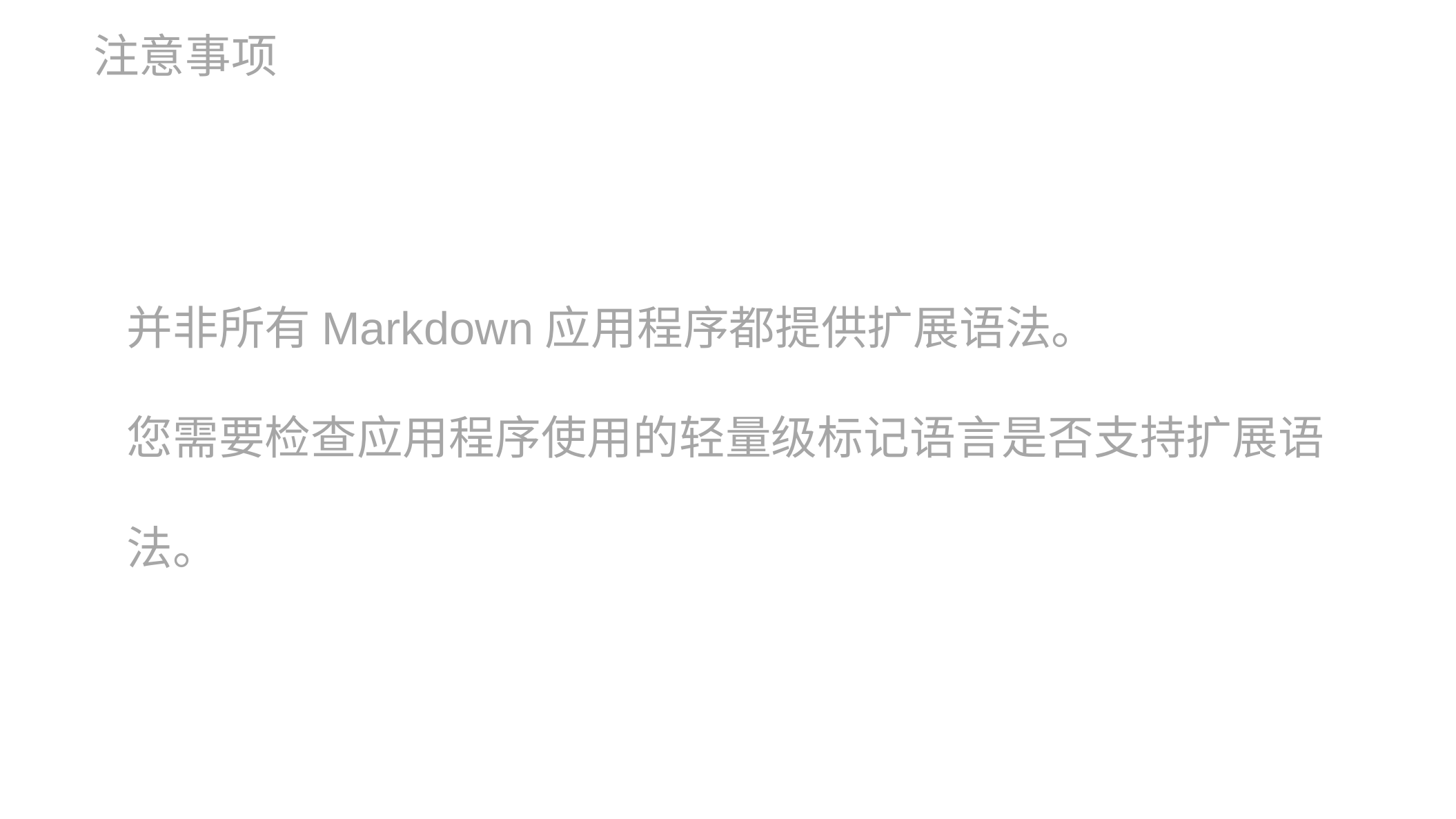

注意事项
并非所有Markdown应用程序都提供扩展语法。
您需要检查应用程序使用的轻量级标记语言是否支持扩展语法。